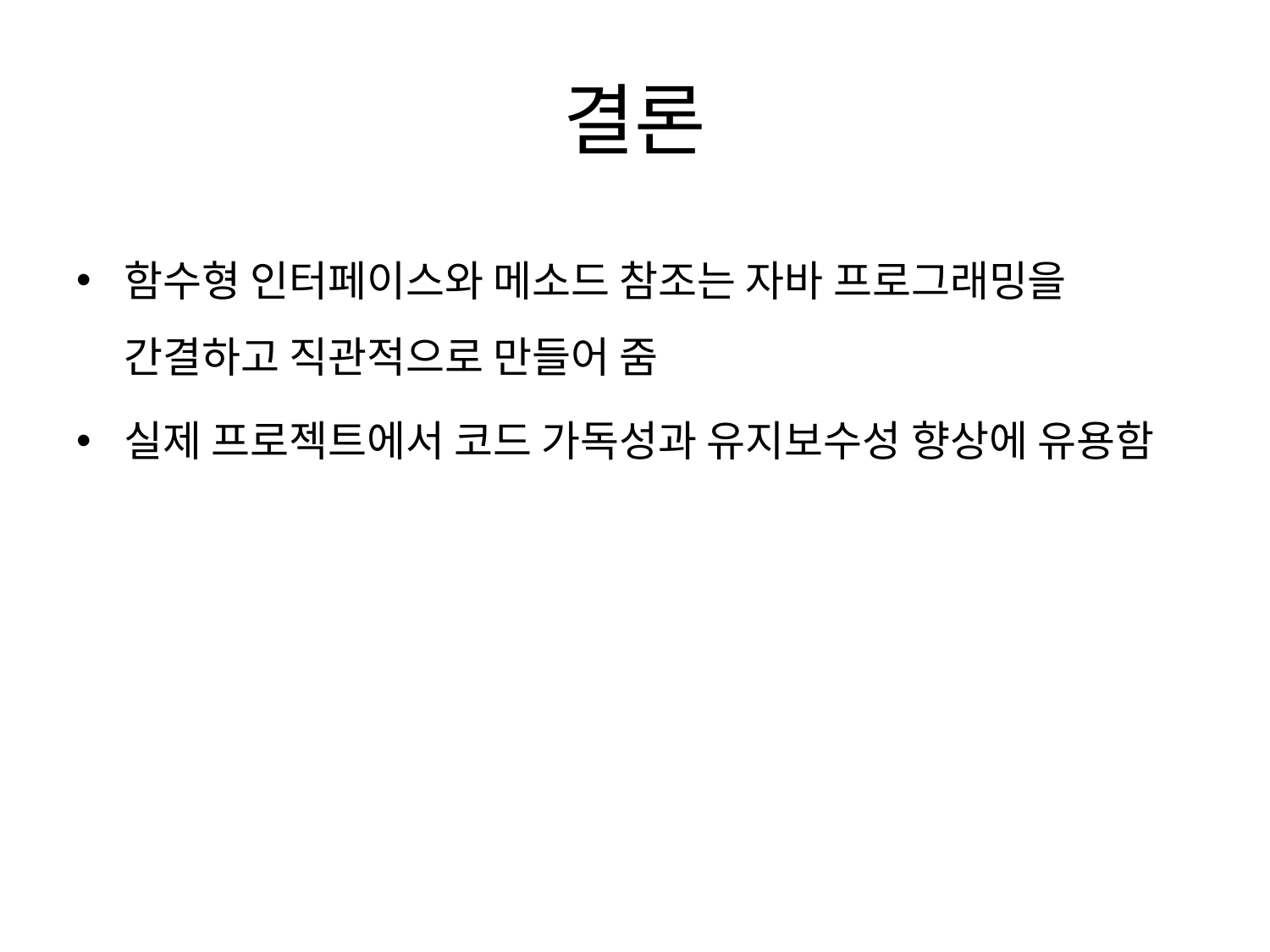

# 결론
함수형 인터페이스와 메소드 참조는 자바 프로그래밍을 간결하고 직관적으로 만들어 줌
실제 프로젝트에서 코드 가독성과 유지보수성 향상에 유용함